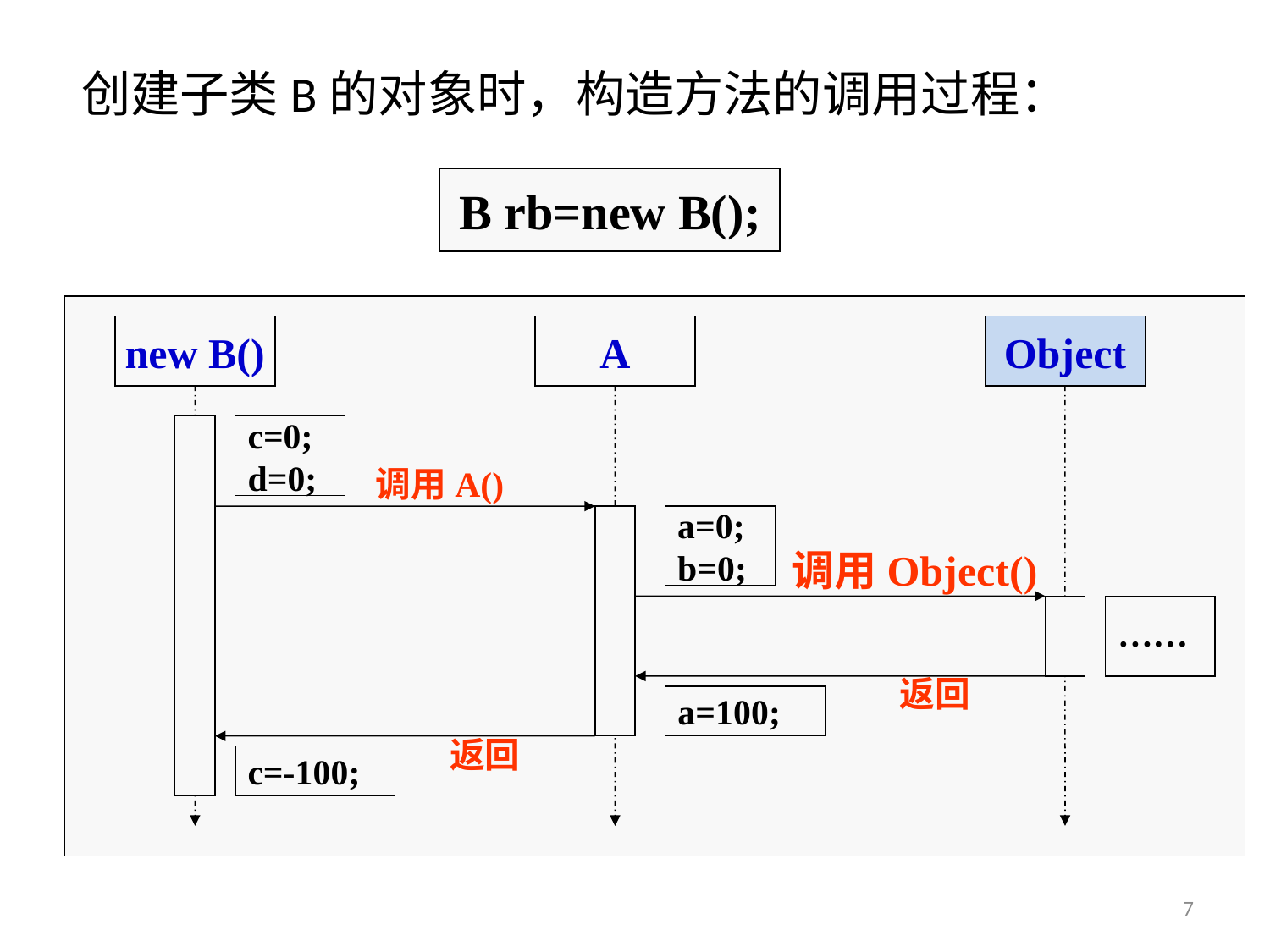

创建子类B的对象时，构造方法的调用过程：
B rb=new B();

new B()
A
Object

c=0;
d=0;
调用A()

a=0;
b=0;
调用Object()

……
返回

a=100;
返回

c=-100;
7